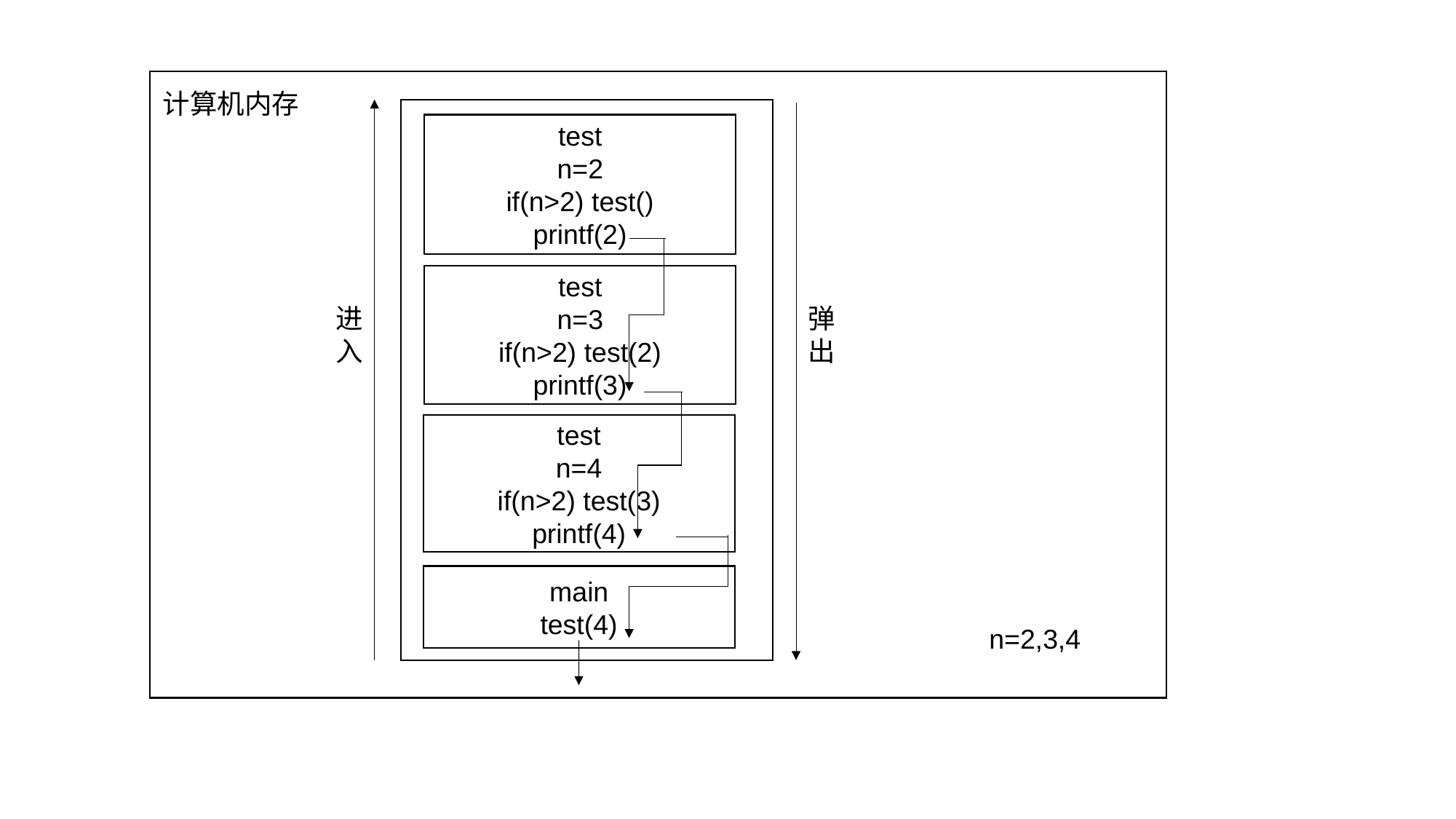

计算机内存

test
n=2
if(n>2) test()
printf(2)
test
n=3
if(n>2) test(2)
printf(3)
弹
出
进
入
test
n=4
if(n>2) test(3)
printf(4)
main
test(4)
n=2,3,4